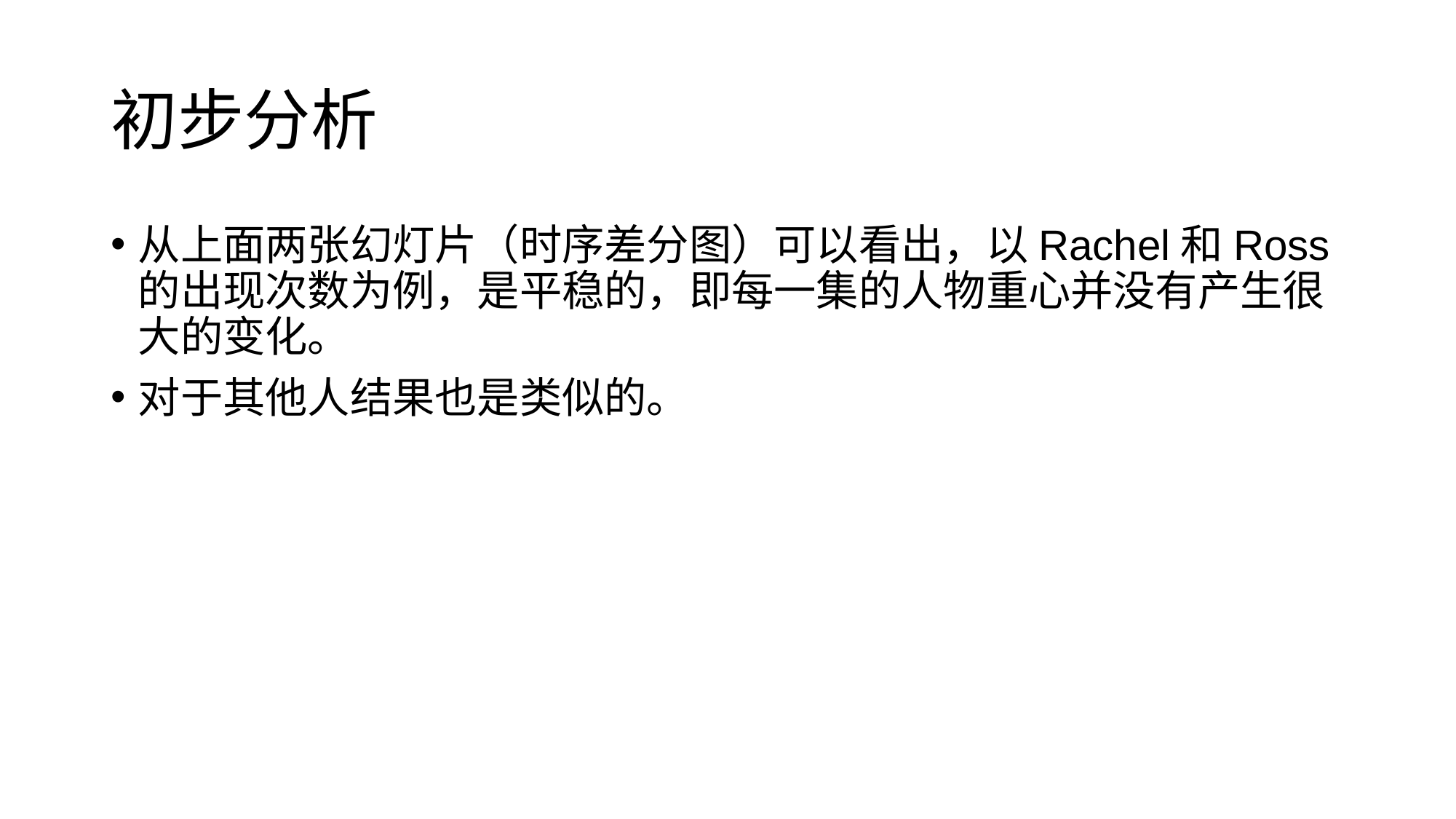

# 初步分析
从上面两张幻灯片（时序差分图）可以看出，以Rachel和Ross的出现次数为例，是平稳的，即每一集的人物重心并没有产生很大的变化。
对于其他人结果也是类似的。